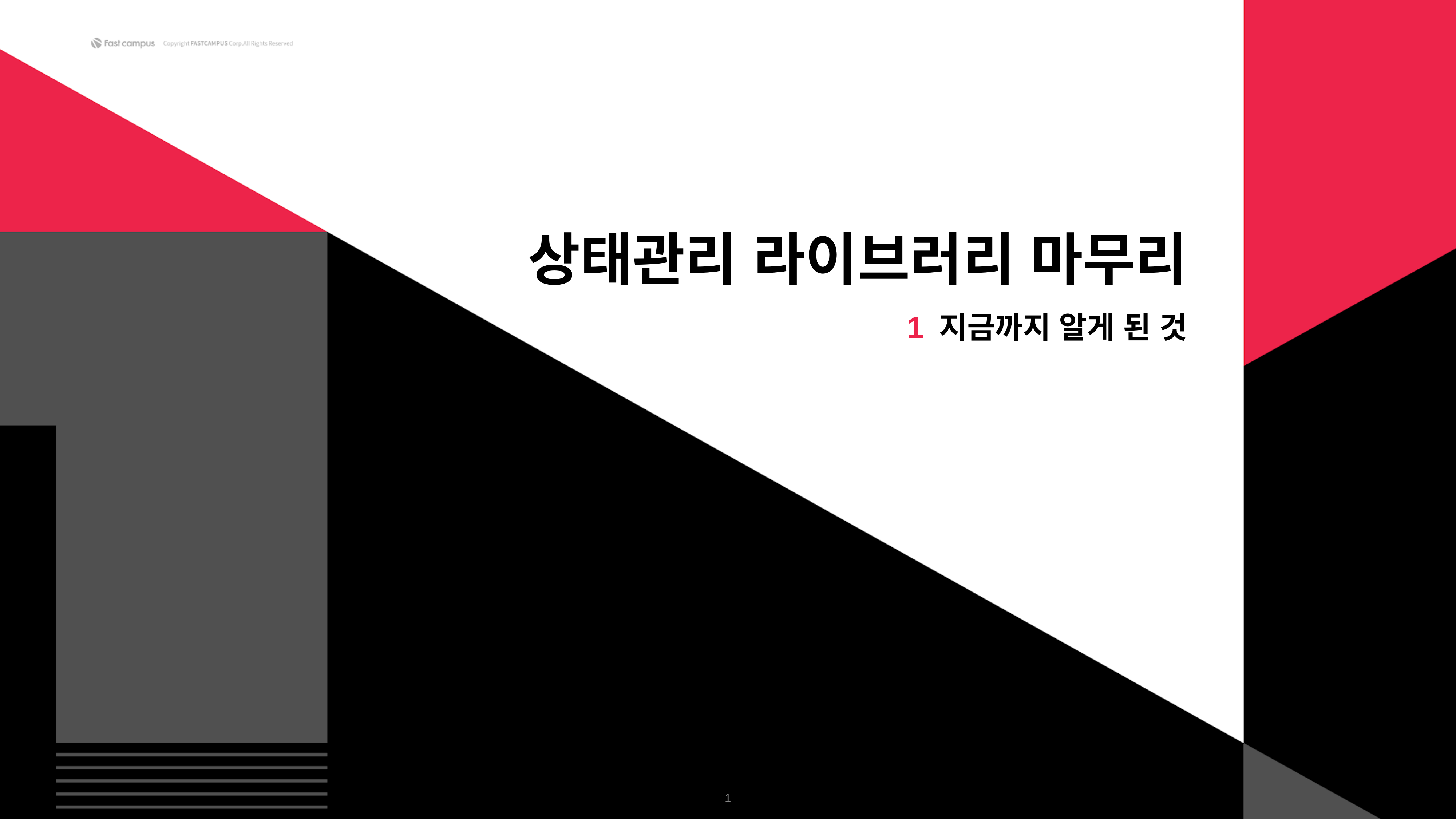

상태관리 라이브러리 마무리

1 지금까지 알게 된 것
1